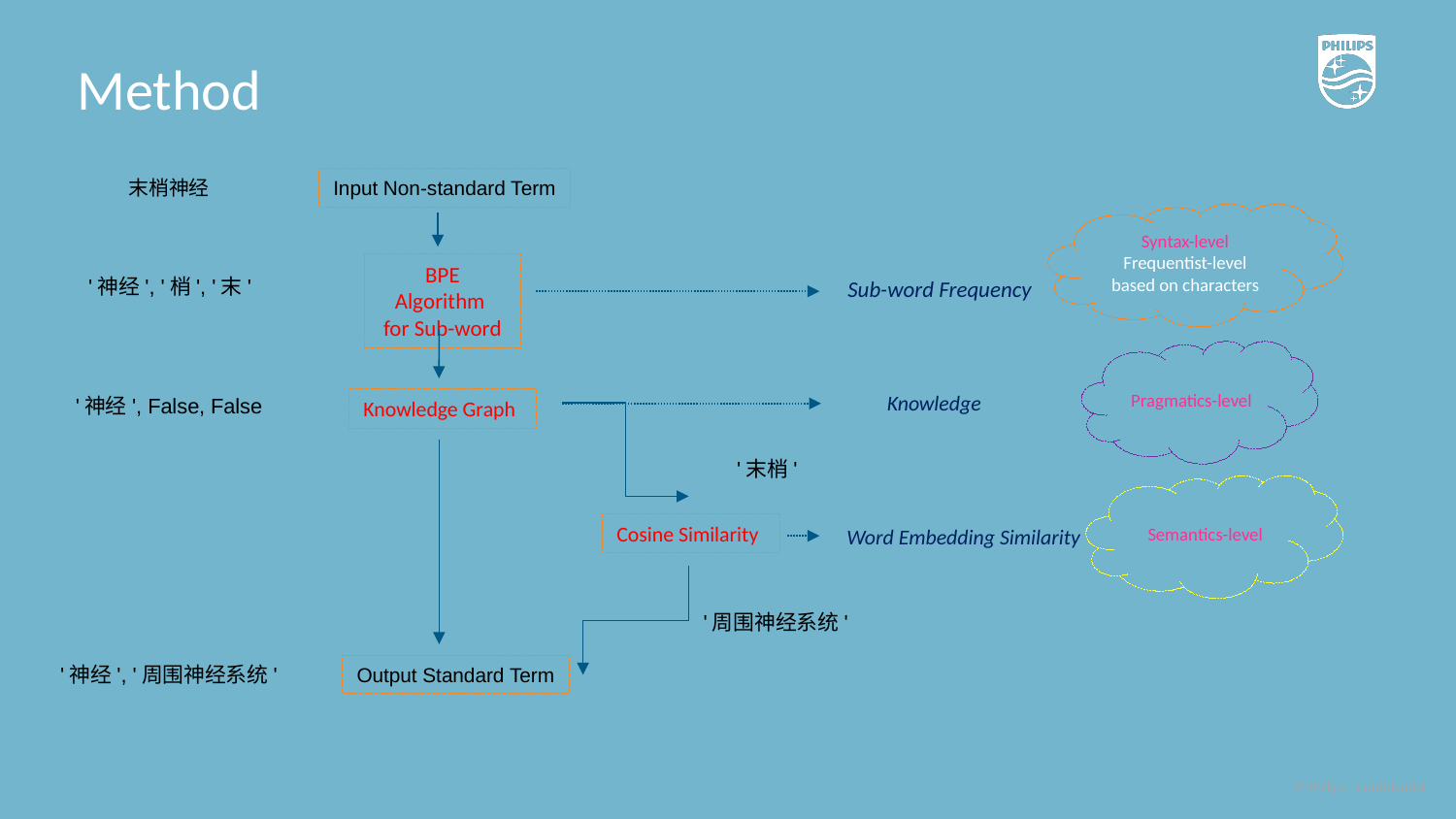

Method
末梢神经
Input Non-standard Term
Syntax-level
Frequentist-level
based on characters
BPE Algorithm
for Sub-word
'神经', '梢', '末'
Sub-word Frequency

Pragmatics-level

Knowledge
'神经', False, False
Knowledge Graph
'末梢'

Semantics-level

Cosine Similarity
Word Embedding Similarity
'周围神经系统'
'神经', '周围神经系统'
Output Standard Term